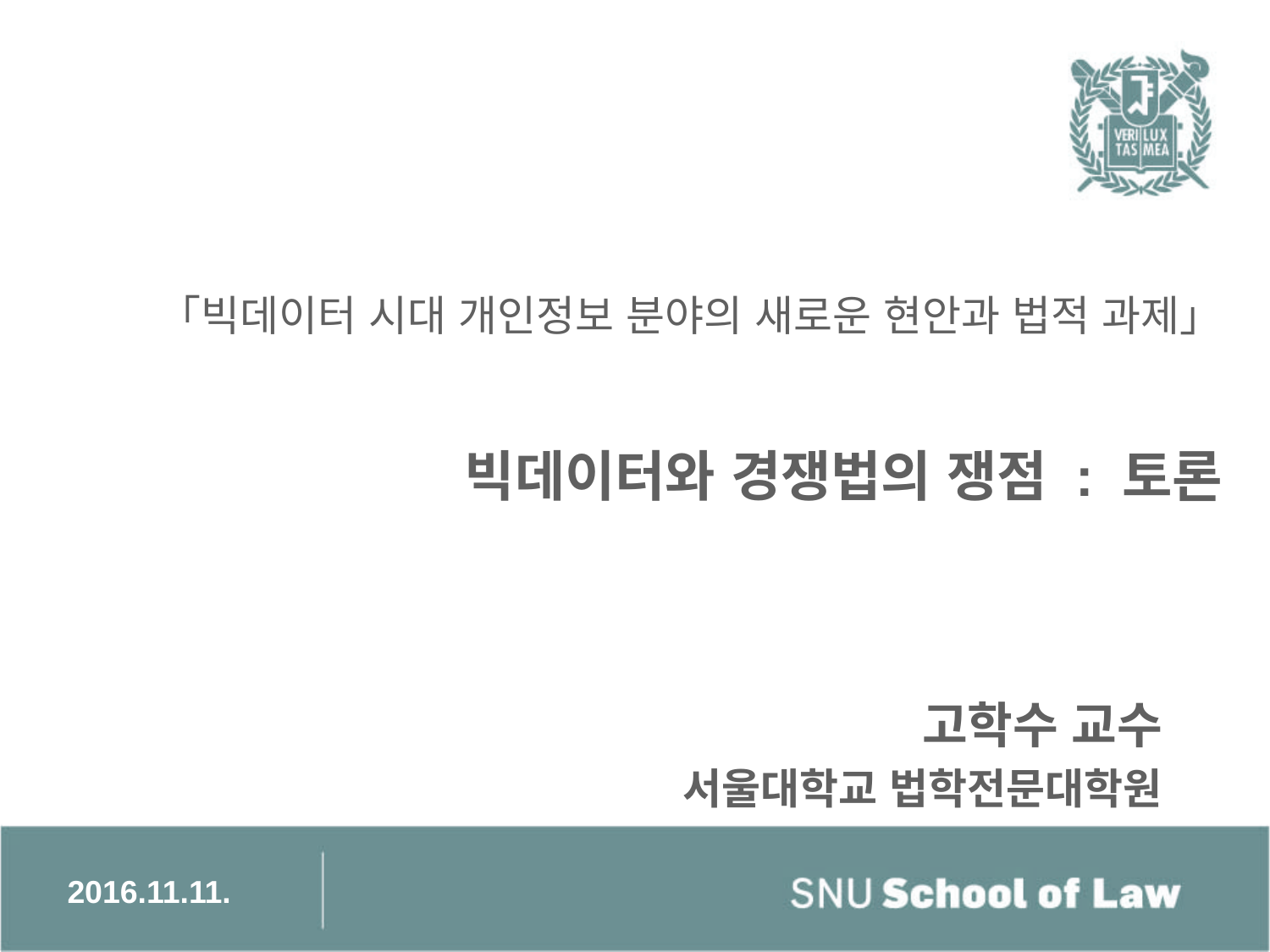

# 「빅데이터 시대 개인정보 분야의 새로운 현안과 법적 과제」 빅데이터와 경쟁법의 쟁점 : 토론

고학수 교수
서울대학교 법학전문대학원
2016.11.11.